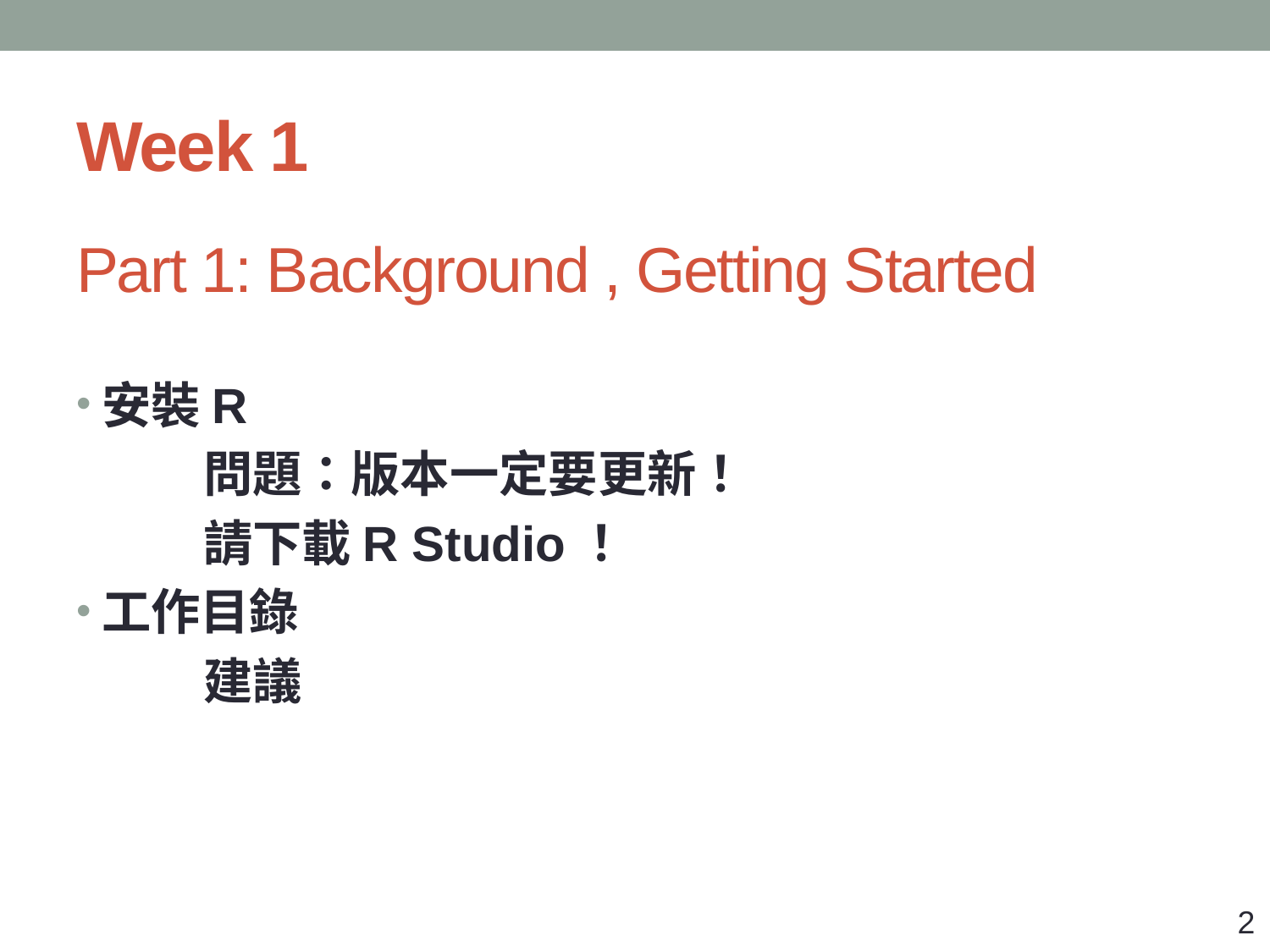

# Week 1
Part 1: Background , Getting Started

安裝R
	問題：版本一定要更新！
	請下載R Studio！
工作目錄
	建議
2